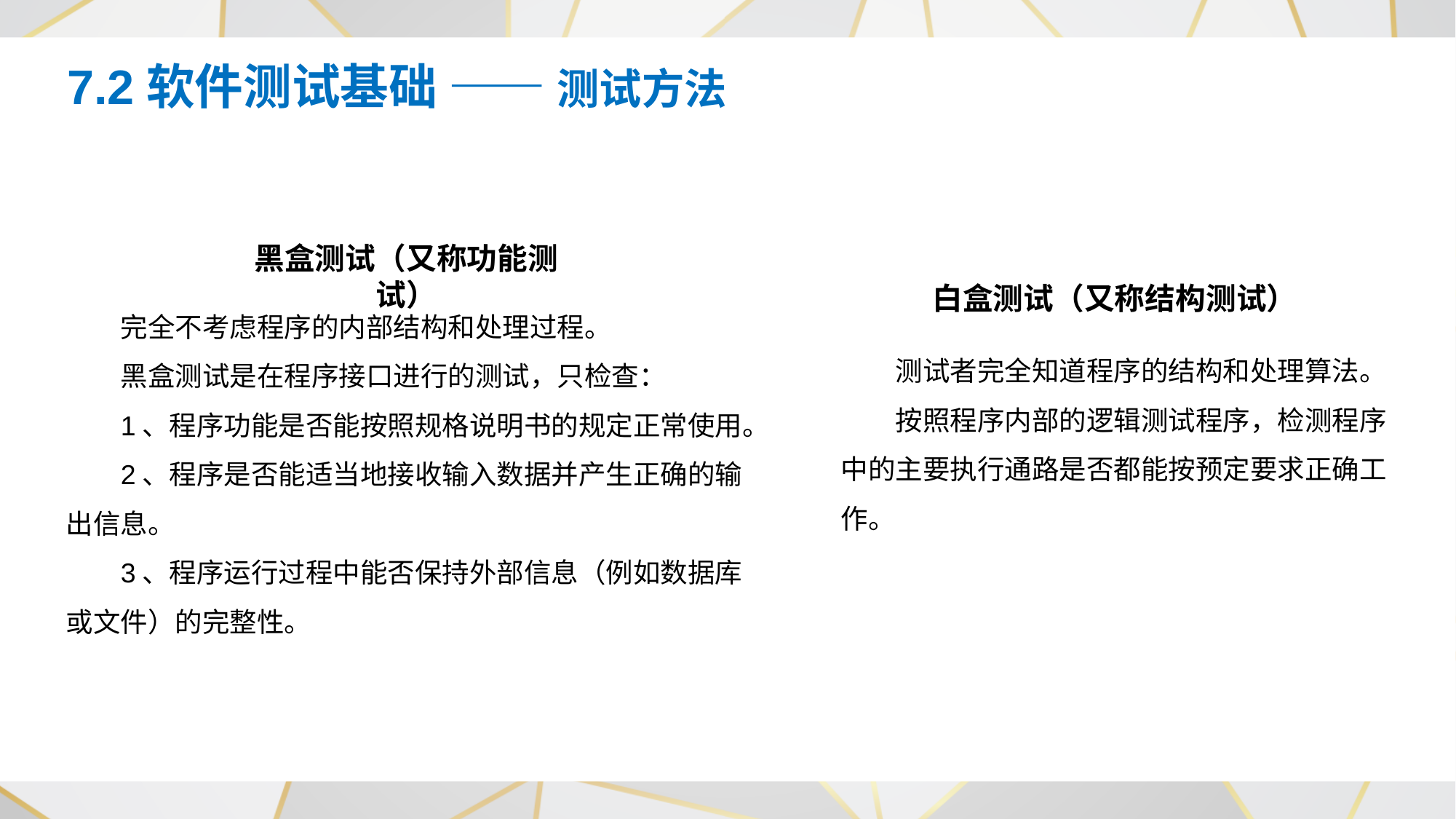

7.2软件测试基础 —— 测试方法
黑盒测试（又称功能测试）
完全不考虑程序的内部结构和处理过程。
黑盒测试是在程序接口进行的测试，只检查：
1、程序功能是否能按照规格说明书的规定正常使用。
2、程序是否能适当地接收输入数据并产生正确的输出信息。
3、程序运行过程中能否保持外部信息（例如数据库或文件）的完整性。
白盒测试（又称结构测试）
测试者完全知道程序的结构和处理算法。
按照程序内部的逻辑测试程序，检测程序中的主要执行通路是否都能按预定要求正确工作。